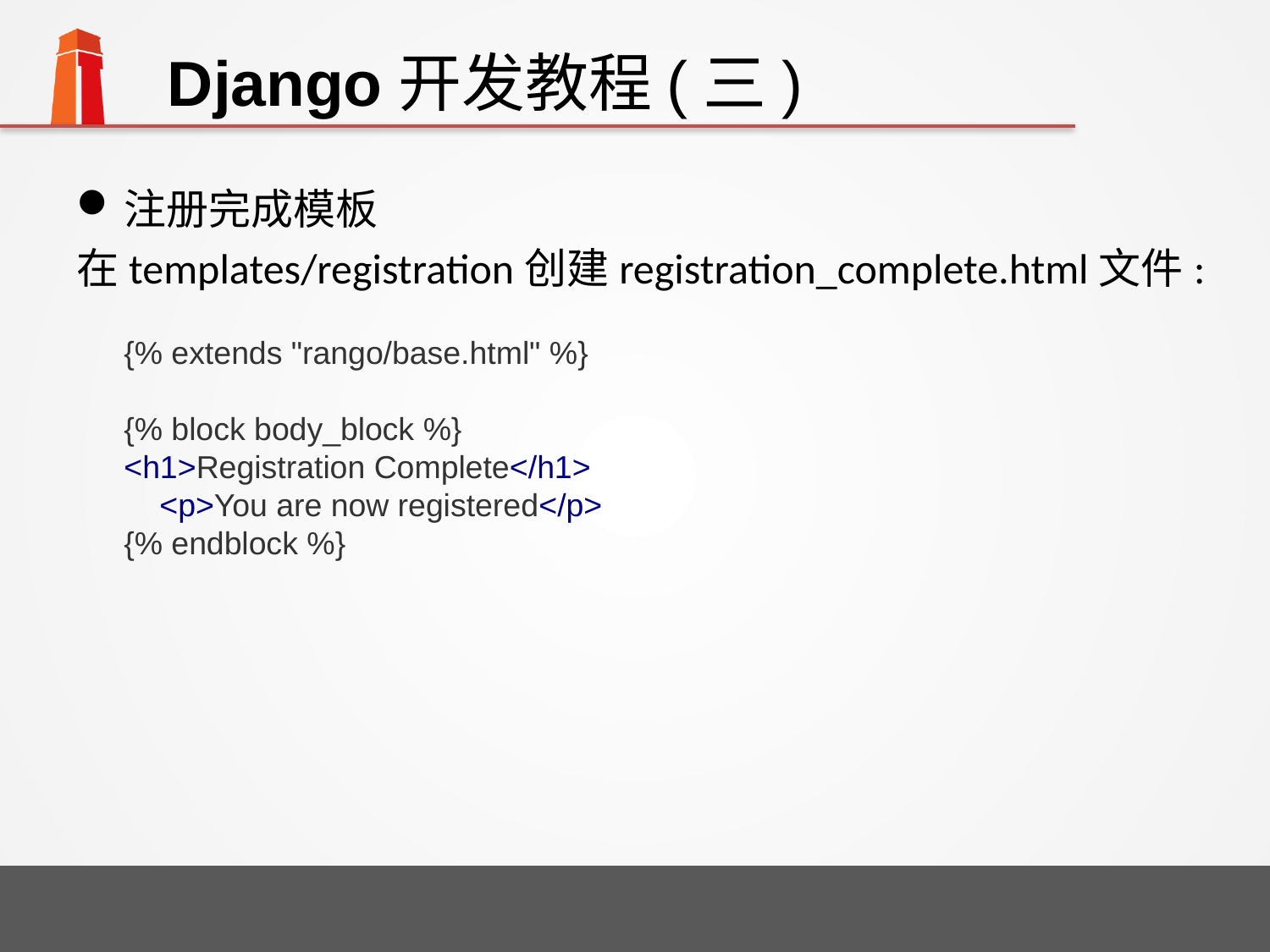

# Django开发教程(三)
注册完成模板
在templates/registration创建registration_complete.html文件:
{% extends "rango/base.html" %}

{% block body_block %}
<h1>Registration Complete</h1>
    <p>You are now registered</p>
{% endblock %}